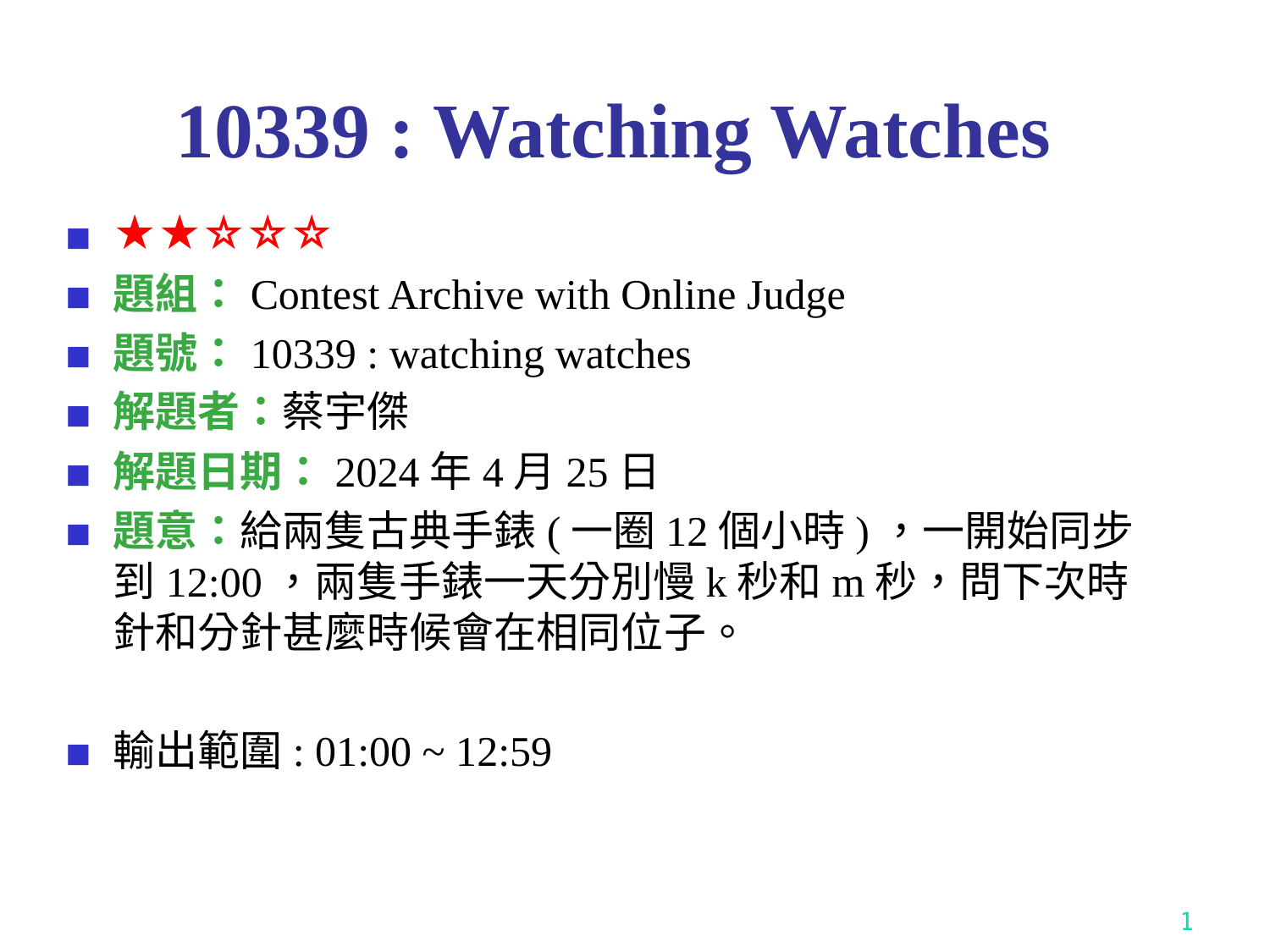

# 10339 : Watching Watches
★★☆☆☆
題組：Contest Archive with Online Judge
題號：10339 : watching watches
解題者：蔡宇傑
解題日期：2024年4月25日
題意：給兩隻古典手錶(一圈12個小時)，一開始同步到12:00，兩隻手錶一天分別慢k秒和m秒，問下次時針和分針甚麼時候會在相同位子。

輸出範圍: 01:00 ~ 12:59
1